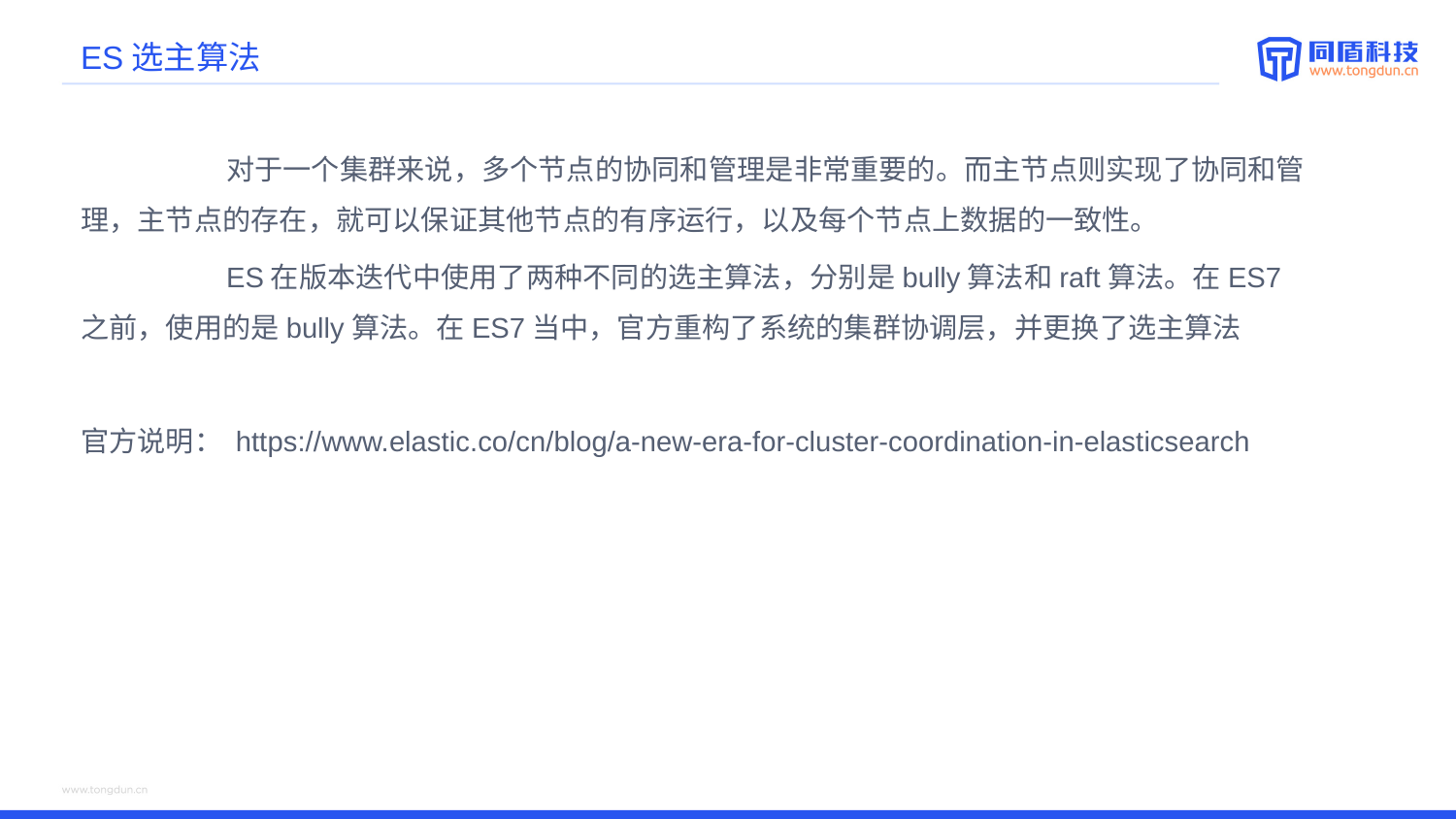

# ES选主算法
	对于一个集群来说，多个节点的协同和管理是非常重要的。而主节点则实现了协同和管理，主节点的存在，就可以保证其他节点的有序运行，以及每个节点上数据的一致性。
	ES在版本迭代中使用了两种不同的选主算法，分别是bully算法和raft算法。在ES7之前，使用的是bully算法。在ES7当中，官方重构了系统的集群协调层，并更换了选主算法

官方说明： https://www.elastic.co/cn/blog/a-new-era-for-cluster-coordination-in-elasticsearch